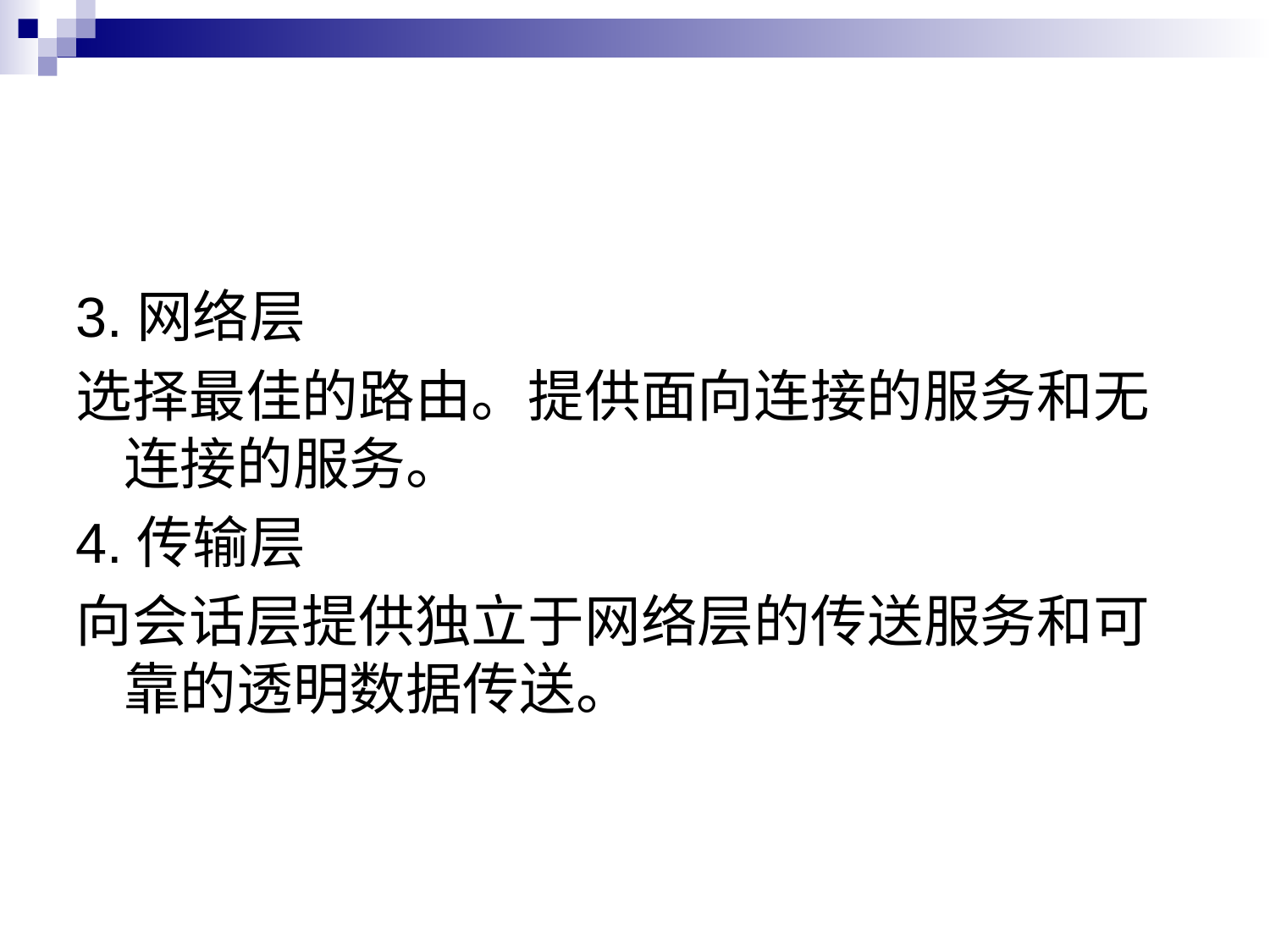

#
3.网络层
选择最佳的路由。提供面向连接的服务和无连接的服务。
4.传输层
向会话层提供独立于网络层的传送服务和可靠的透明数据传送。